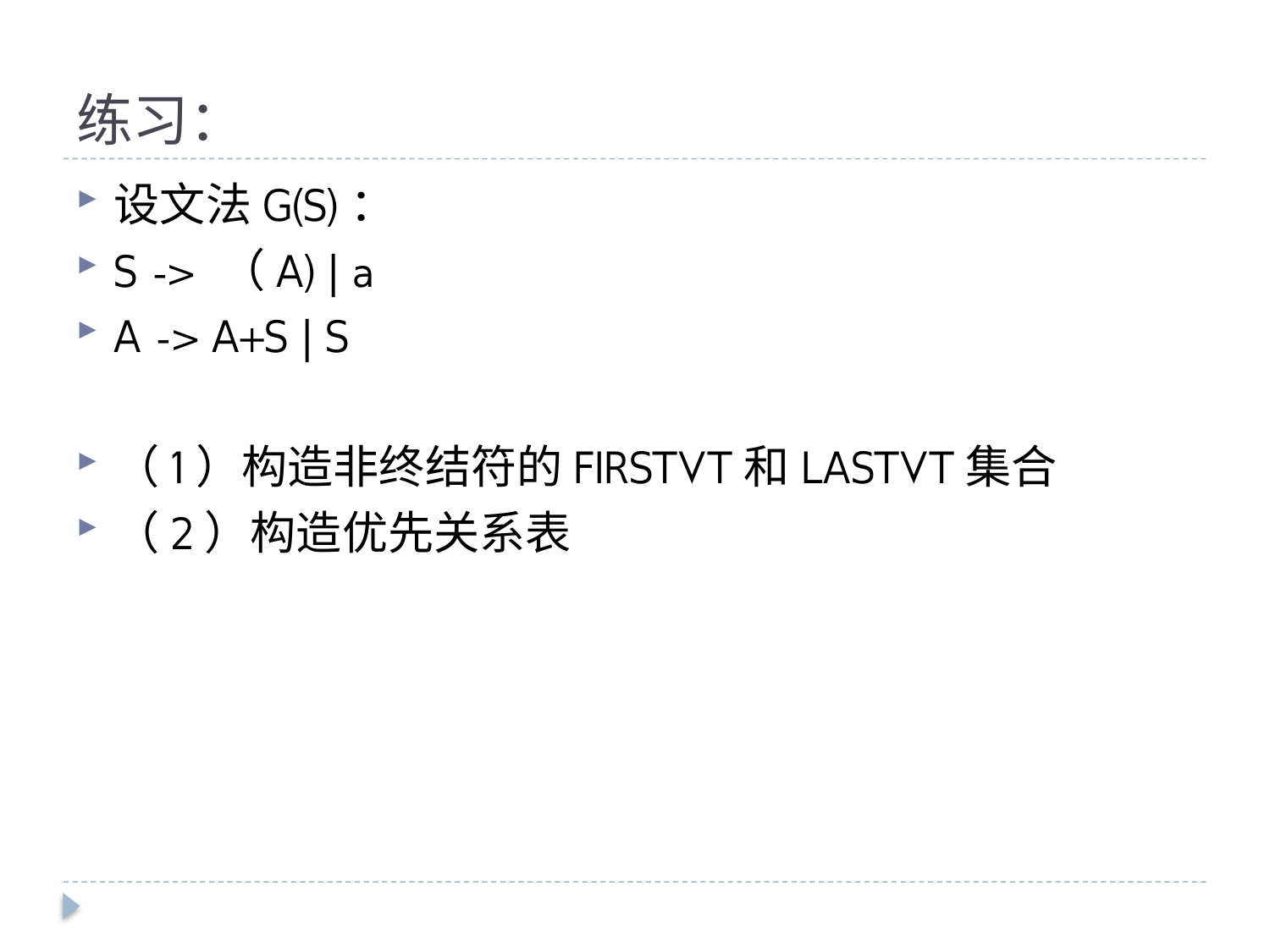

# 练习：
设文法G(S)：
S -> （A) | a
A -> A+S | S

（1）构造非终结符的FIRSTVT和LASTVT集合
（2）构造优先关系表
22